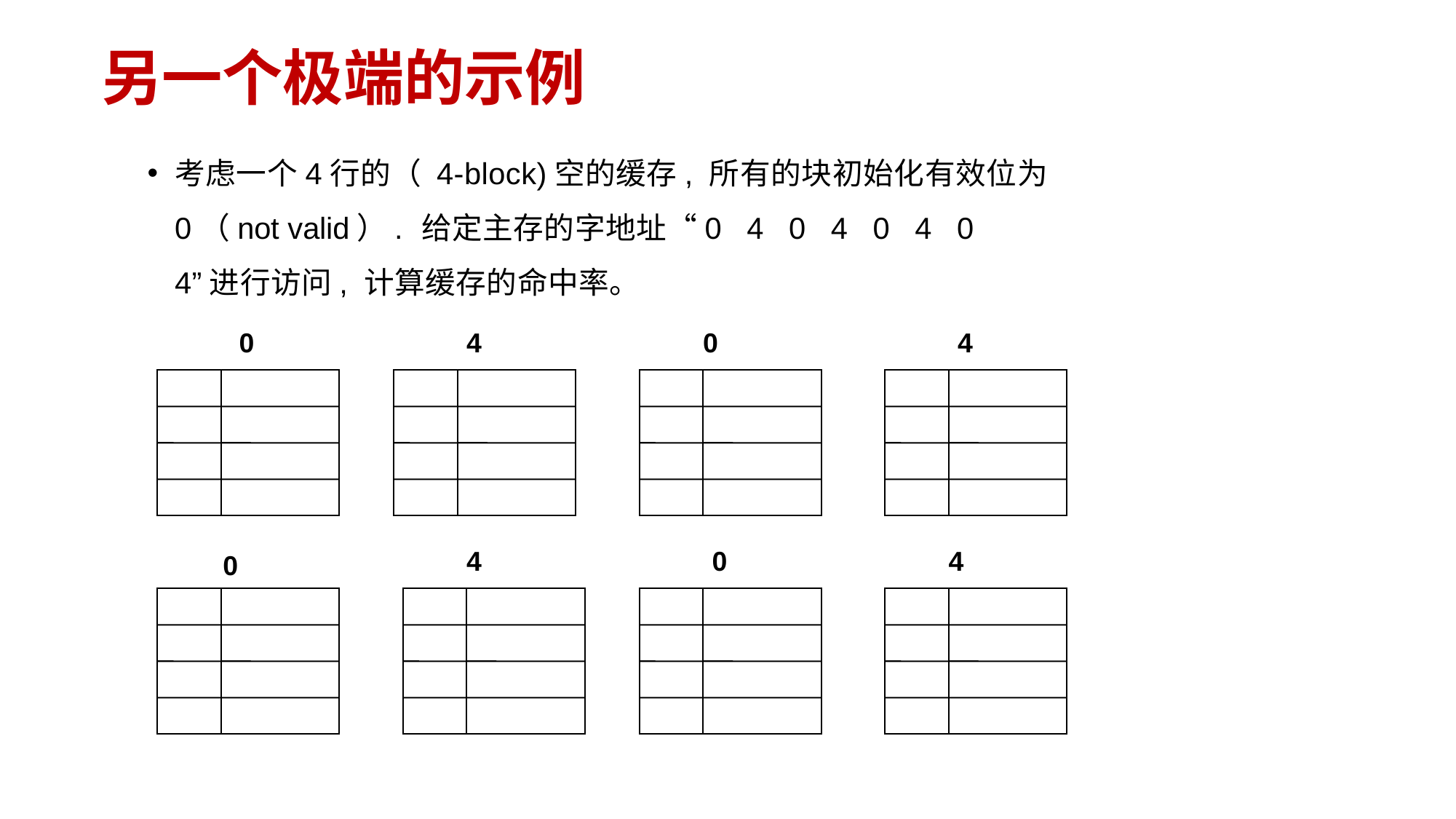

# 另一个极端的示例
考虑一个4行的（ 4-block)空的缓存, 所有的块初始化有效位为0（not valid）. 给定主存的字地址“0   4   0   4   0   4   0   4”进行访问, 计算缓存的命中率。
0
4
0
4

4
0
4
0